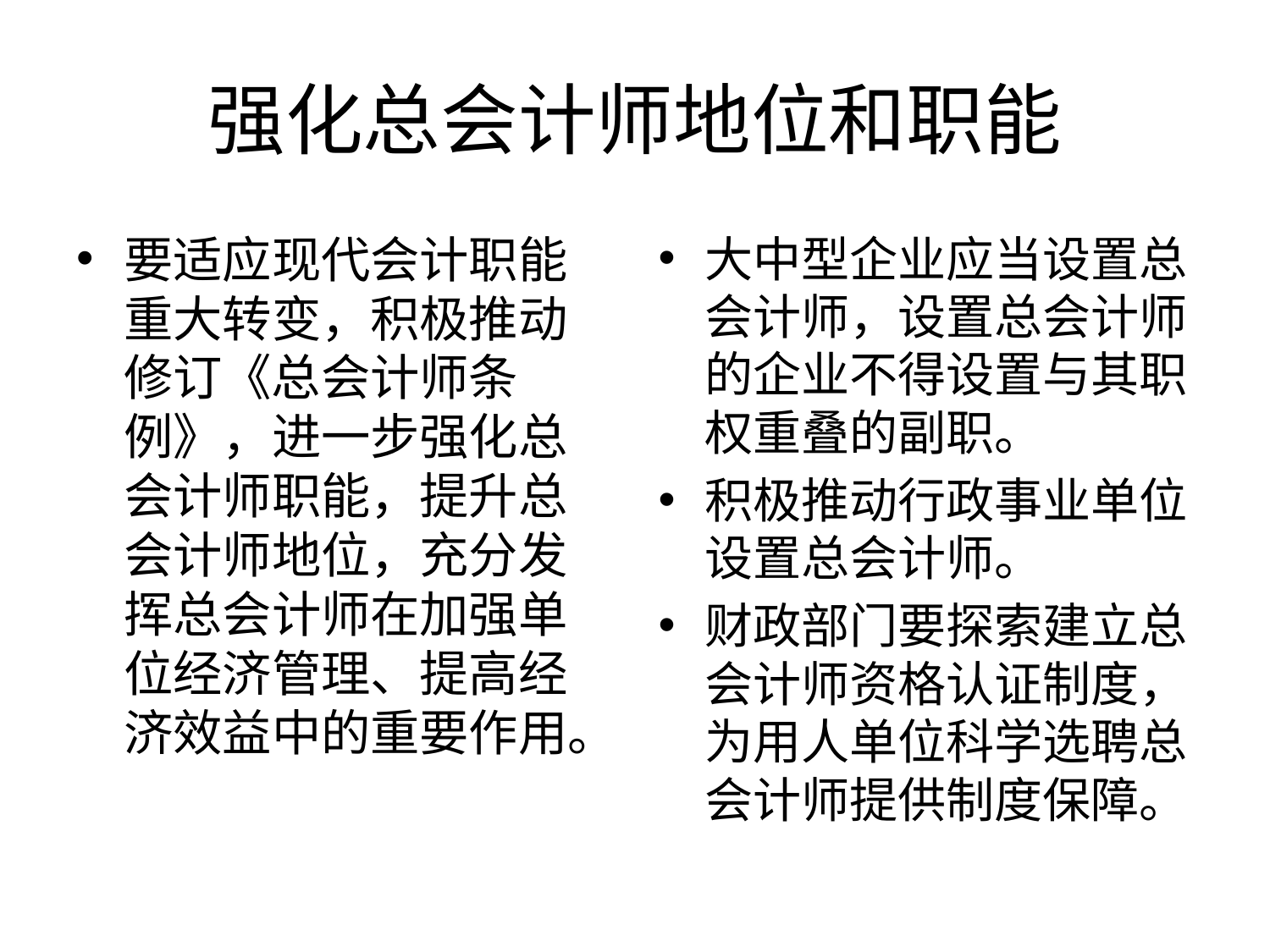

# 强化总会计师地位和职能
要适应现代会计职能重大转变，积极推动修订《总会计师条例》，进一步强化总会计师职能，提升总会计师地位，充分发挥总会计师在加强单位经济管理、提高经济效益中的重要作用。
大中型企业应当设置总会计师，设置总会计师的企业不得设置与其职权重叠的副职。
积极推动行政事业单位设置总会计师。
财政部门要探索建立总会计师资格认证制度，为用人单位科学选聘总会计师提供制度保障。